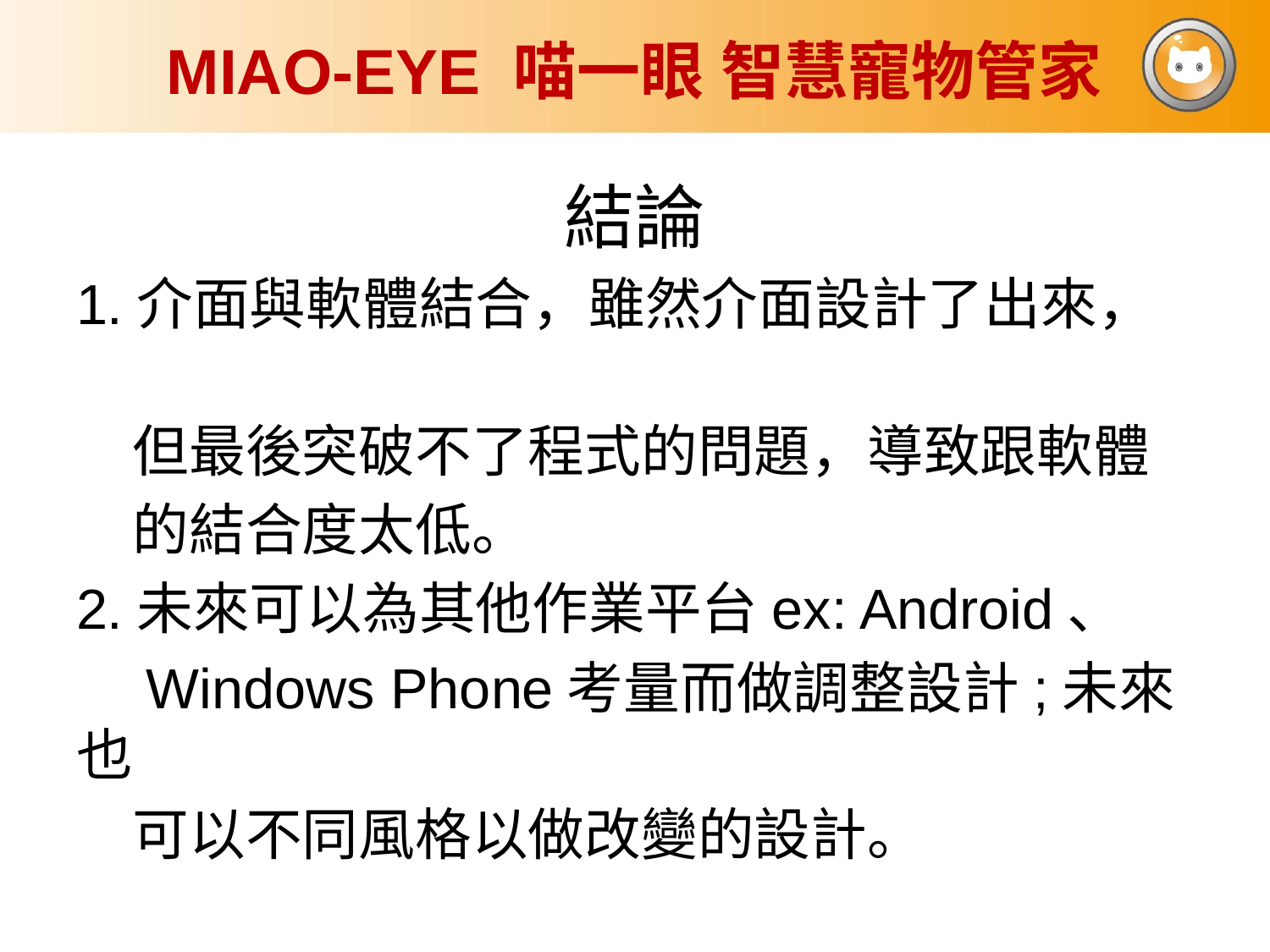

# MIAO-EYE 喵一眼 智慧寵物管家
結論
1.介面與軟體結合，雖然介面設計了出來，
　但最後突破不了程式的問題，導致跟軟體
　的結合度太低。
2.未來可以為其他作業平台ex: Android、
　Windows Phone考量而做調整設計;未來也
　可以不同風格以做改變的設計。